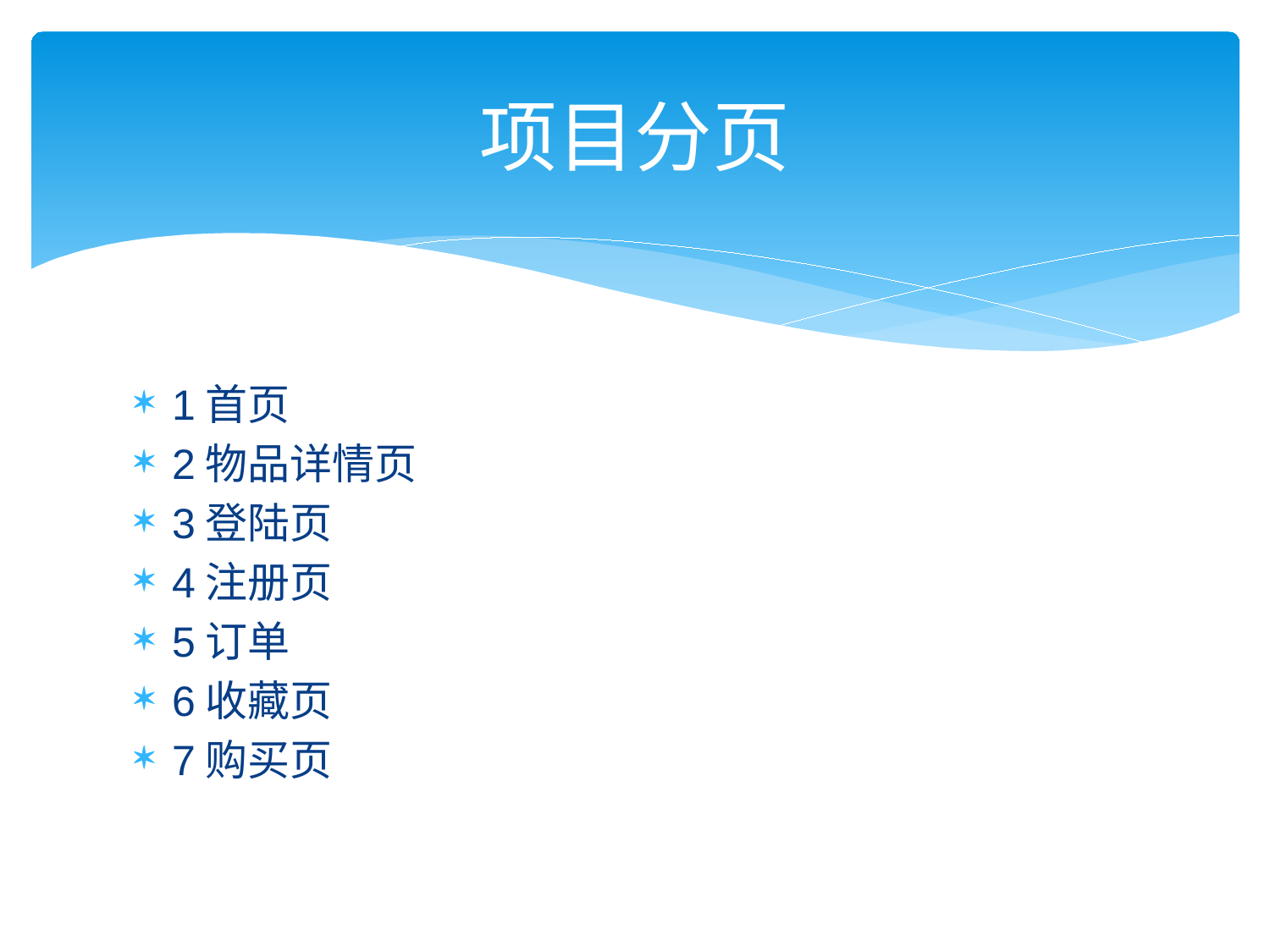

# 项目分页
1首页
2物品详情页
3登陆页
4注册页
5订单
6收藏页
7购买页